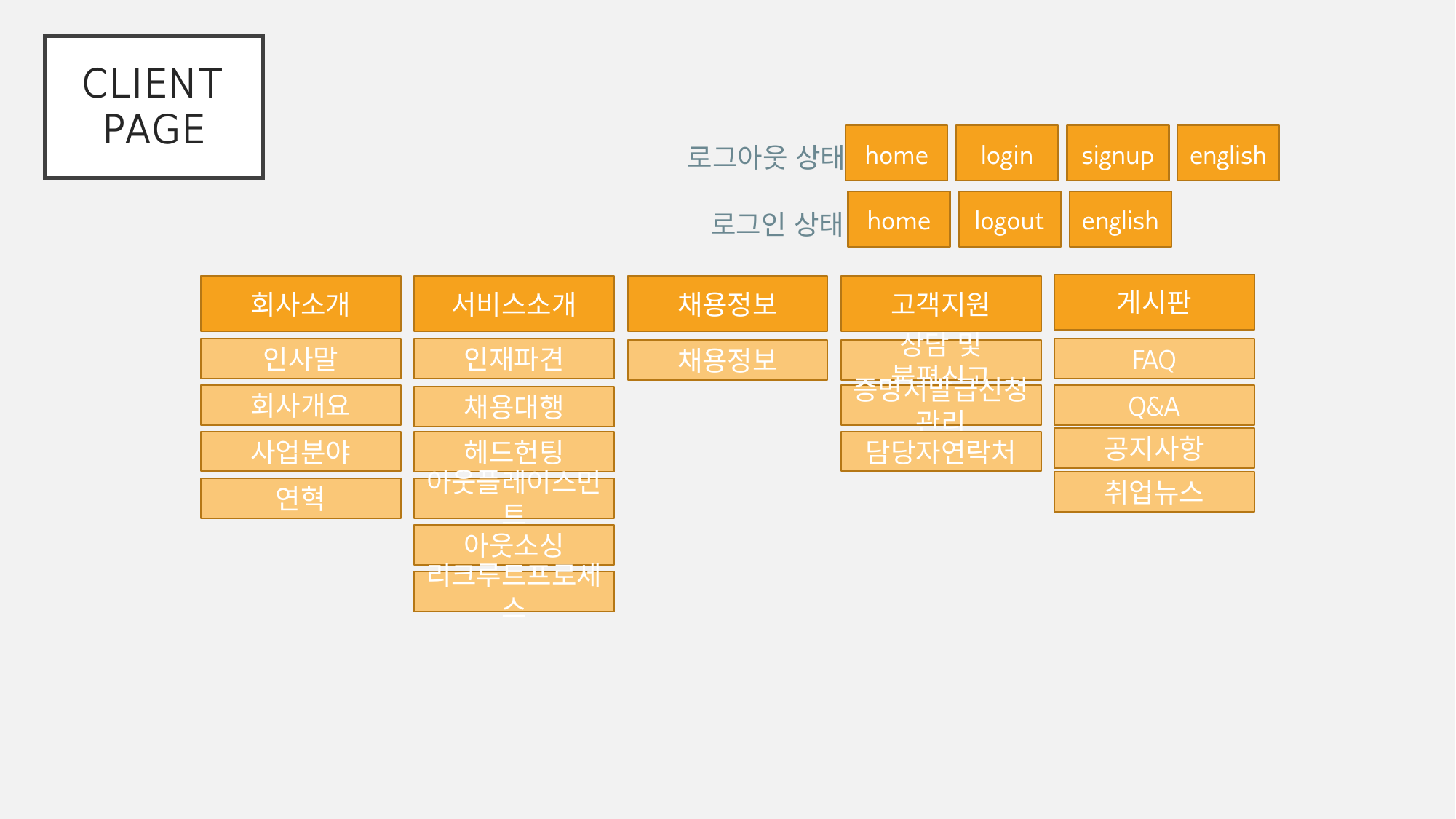

# Client pAGE
home
login
signup
english
로그아웃 상태
home
logout
english
로그인 상태
게시판
회사소개
서비스소개
채용정보
고객지원
인사말
FAQ
인재파견
채용정보
상담 및 불편신고
증명서발급신청관리
Q&A
회사개요
채용대행
공지사항
사업분야
담당자연락처
헤드헌팅
취업뉴스
아웃플레이스먼트
연혁
아웃소싱
리크루트프로세스